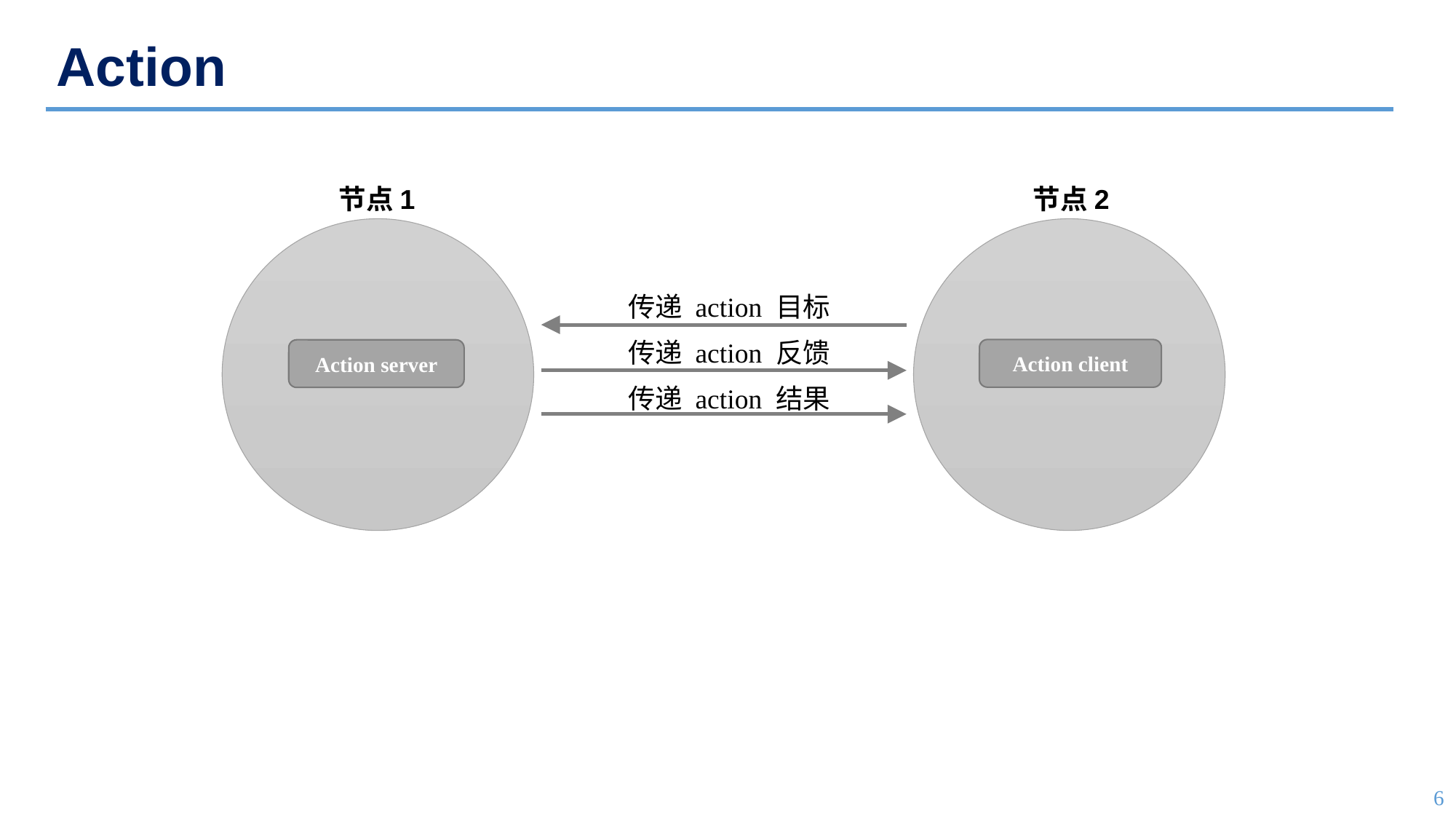

# Action
节点1
节点2

传递 action 目标
传递 action 反馈
Action client
Action server
传递 action 结果
6